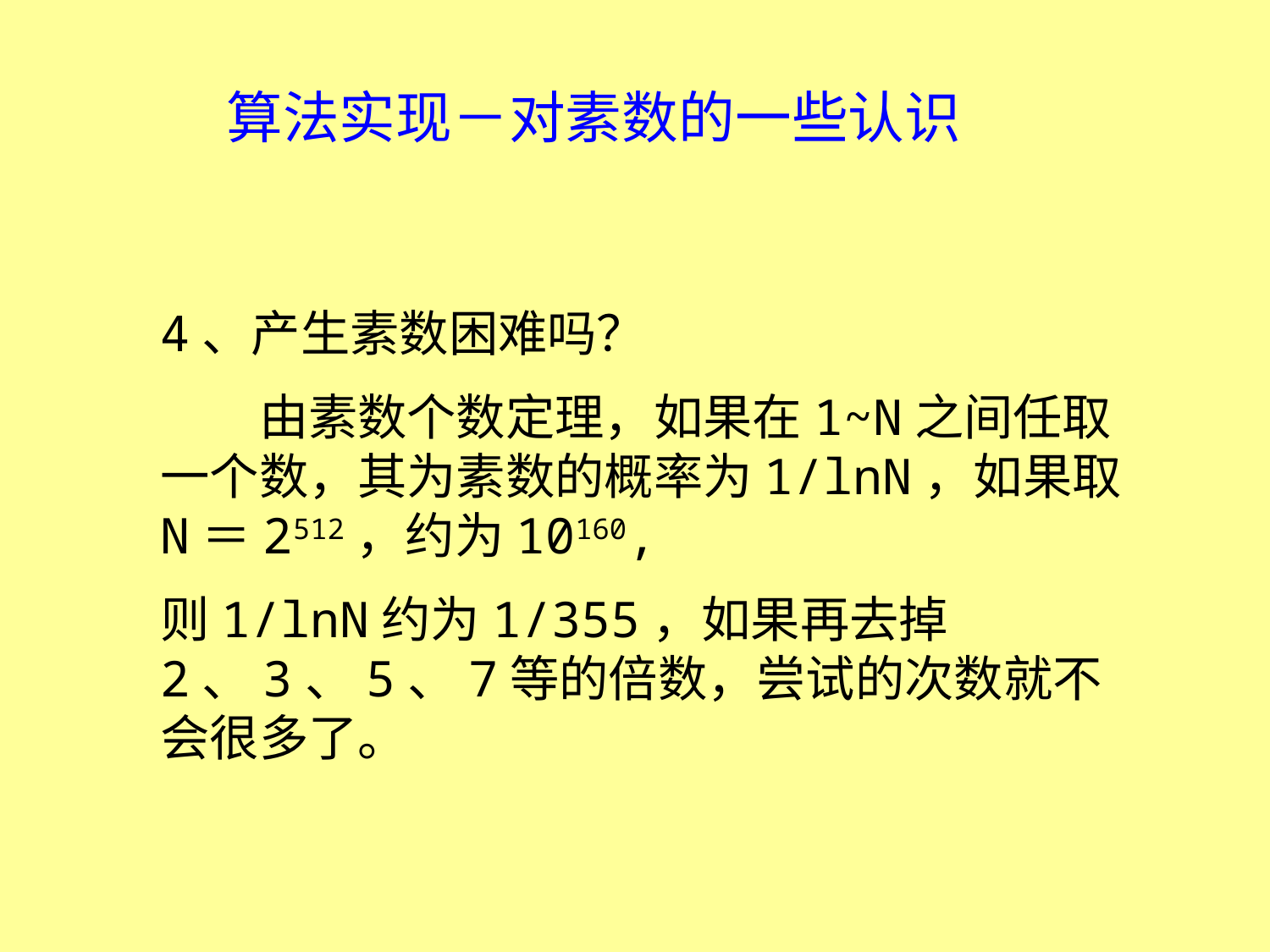

算法实现－对素数的一些认识
4、产生素数困难吗？
　　由素数个数定理，如果在1~N之间任取一个数，其为素数的概率为1/lnN，如果取N＝2512，约为10160,
则1/lnN约为1/355，如果再去掉2、3、5、7等的倍数，尝试的次数就不会很多了。